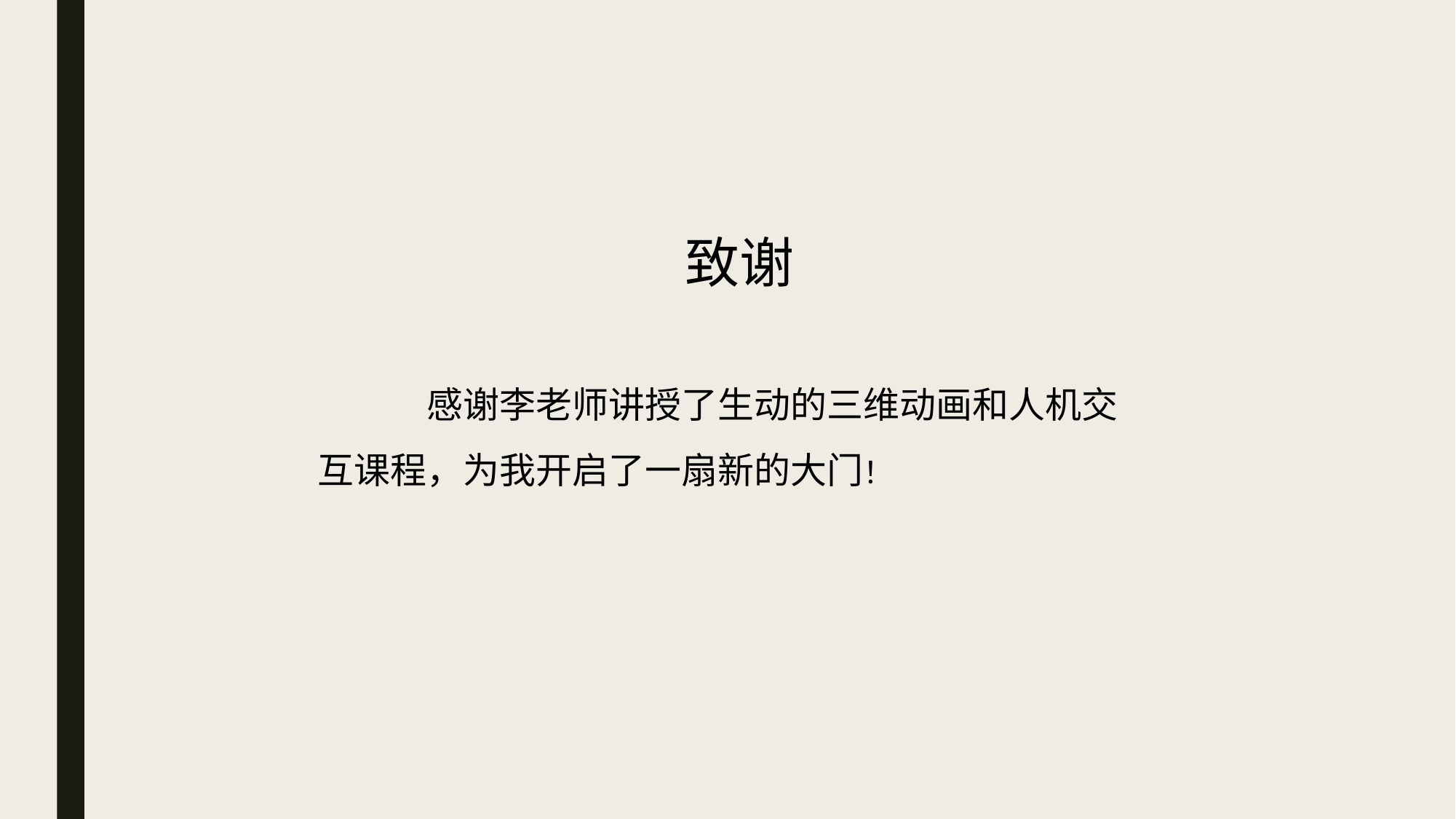

致谢
	感谢李老师讲授了生动的三维动画和人机交互课程，为我开启了一扇新的大门！